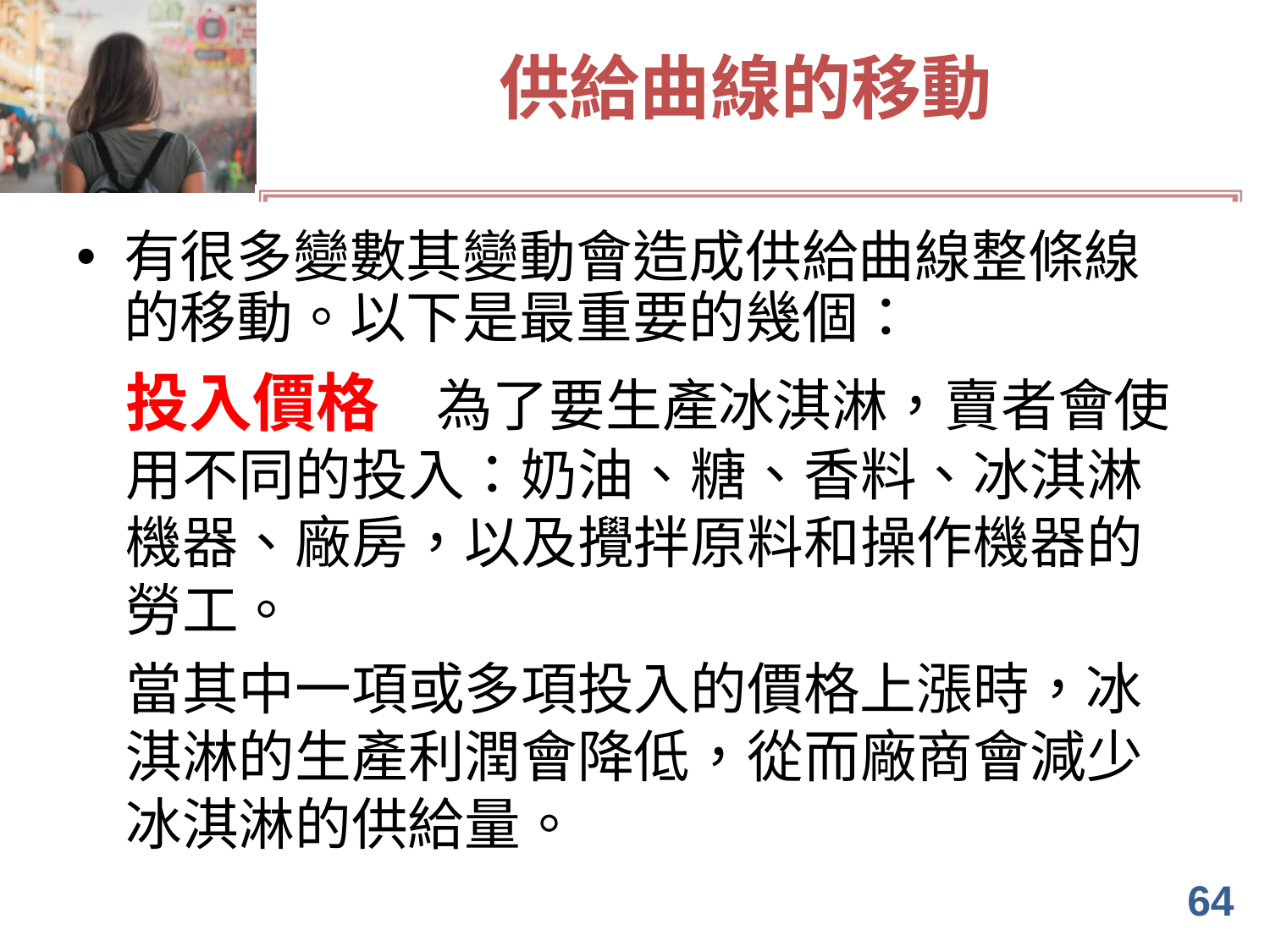

# 供給曲線的移動
有很多變數其變動會造成供給曲線整條線的移動。以下是最重要的幾個：
	投入價格　為了要生產冰淇淋，賣者會使用不同的投入：奶油、糖、香料、冰淇淋機器、廠房，以及攪拌原料和操作機器的勞工。
 	當其中一項或多項投入的價格上漲時，冰淇淋的生產利潤會降低，從而廠商會減少冰淇淋的供給量。
64